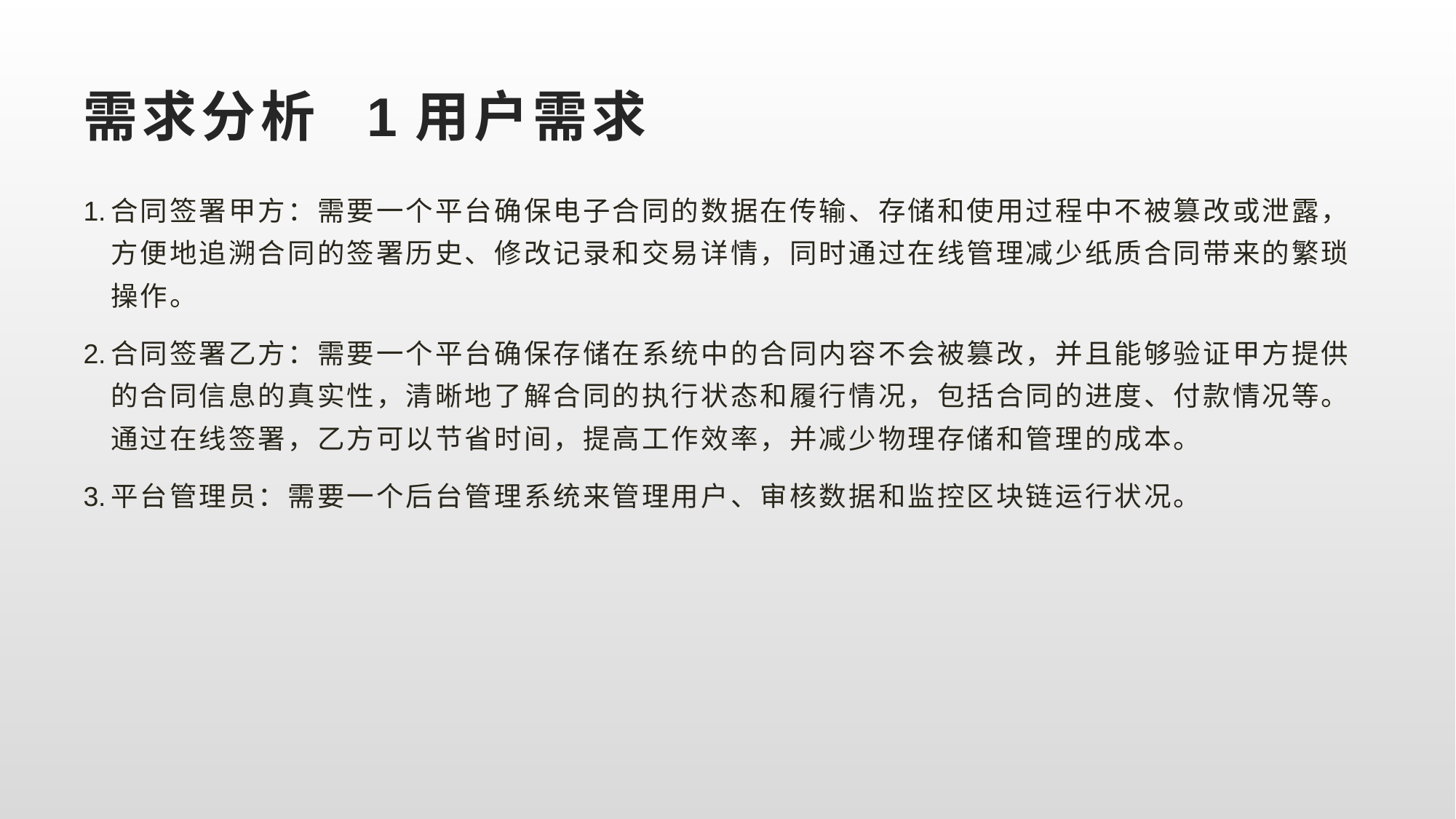

# 需求分析  1用户需求
合同签署甲方：需要一个平台确保电子合同的数据在传输、存储和使用过程中不被篡改或泄露，方便地追溯合同的签署历史、修改记录和交易详情，同时通过在线管理减少纸质合同带来的繁琐操作。
合同签署乙方：需要一个平台确保存储在系统中的合同内容不会被篡改，并且能够验证甲方提供的合同信息的真实性，清晰地了解合同的执行状态和履行情况，包括合同的进度、付款情况等。通过在线签署，乙方可以节省时间，提高工作效率，并减少物理存储和管理的成本。
平台管理员：需要一个后台管理系统来管理用户、审核数据和监控区块链运行状况。